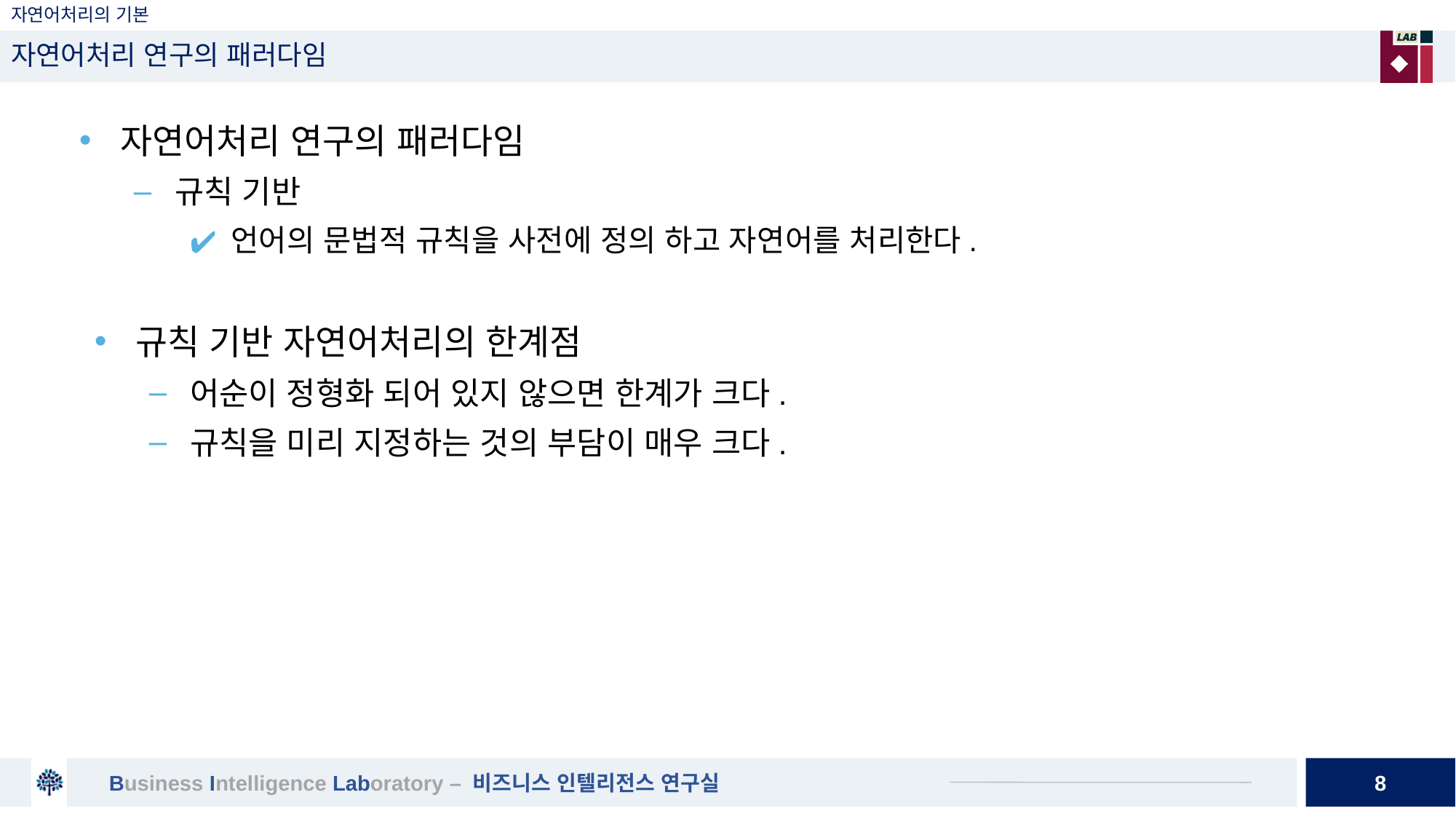

# 자연어처리의 기본
자연어처리 연구의 패러다임
자연어처리 연구의 패러다임
규칙 기반
언어의 문법적 규칙을 사전에 정의 하고 자연어를 처리한다.

규칙 기반 자연어처리의 한계점
어순이 정형화 되어 있지 않으면 한계가 크다.
규칙을 미리 지정하는 것의 부담이 매우 크다.
8